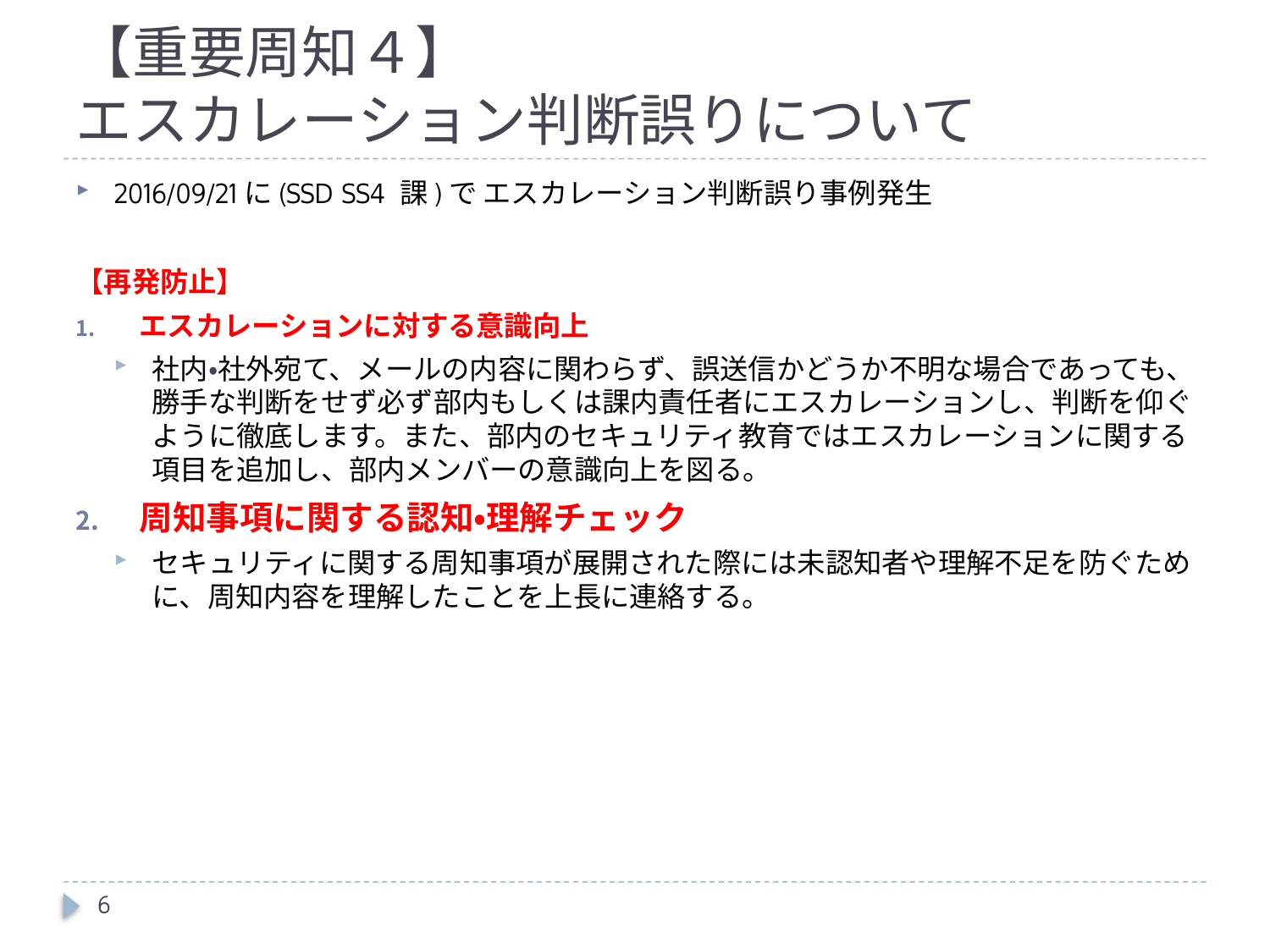

# 【重要周知４】 エスカレーション判断誤りについて
2016/09/21に(SSD SS4 課)で エスカレーション判断誤り事例発生

【再発防止】
エスカレーションに対する意識向上
社内・社外宛て、メールの内容に関わらず、誤送信かどうか不明な場合であっても、勝手な判断をせず必ず部内もしくは課内責任者にエスカレーションし、判断を仰ぐように徹底します。また、部内のセキュリティ教育ではエスカレーションに関する項目を追加し、部内メンバーの意識向上を図る。
周知事項に関する認知・理解チェック
セキュリティに関する周知事項が展開された際には未認知者や理解不足を防ぐために、周知内容を理解したことを上長に連絡する。
6